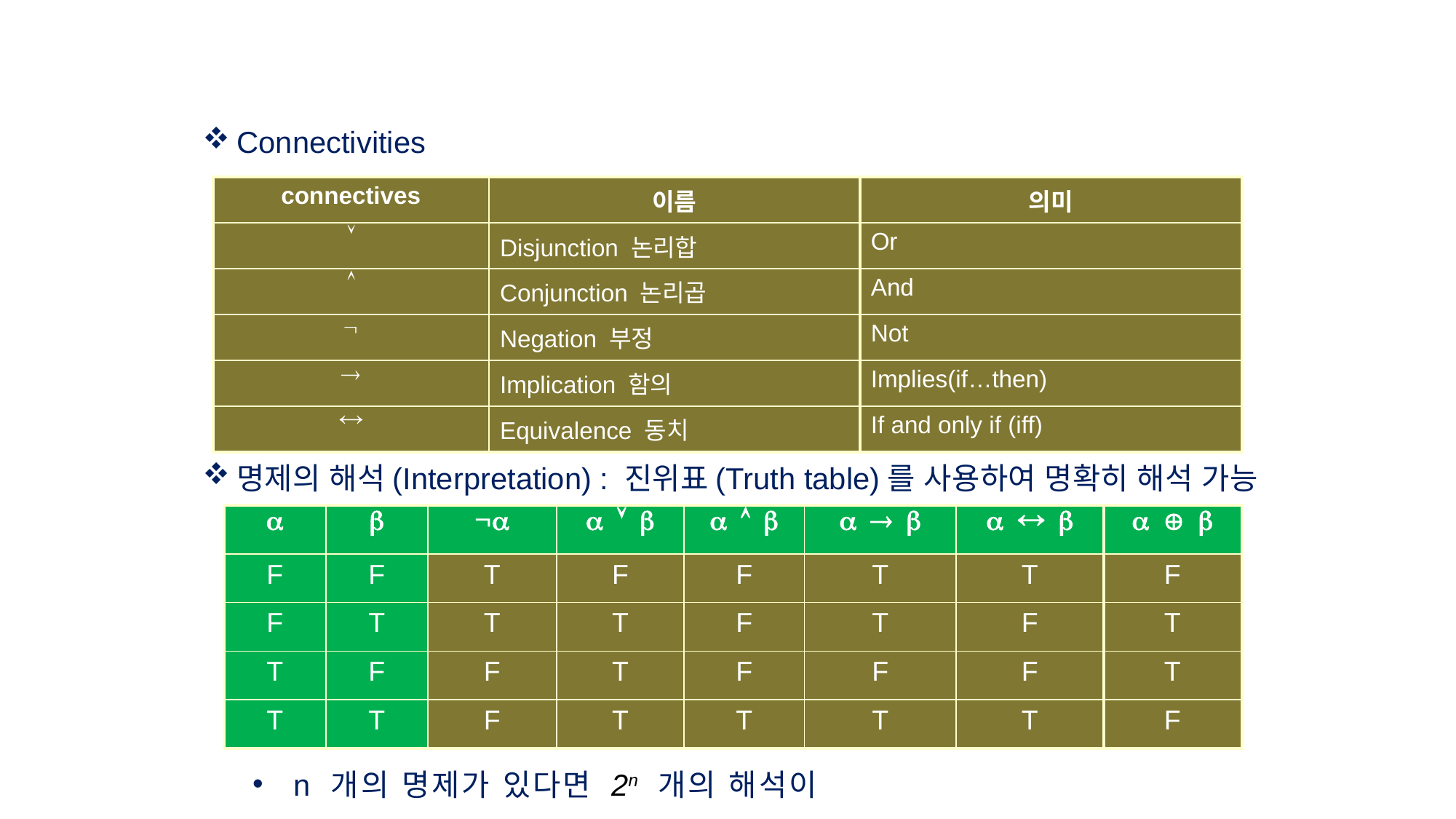

Connectivities
| connectives | 이름 | 의미 |
| --- | --- | --- |
| ∨ | Disjunction 논리합 | Or |
| ∧ | Conjunction 논리곱 | And |
| ¬ | Negation 부정 | Not |
| → | Implication 함의 | Implies(if…then) |
| ↔ | Equivalence 동치 | If and only if (iff) |
명제의 해석(Interpretation) : 진위표(Truth table)를 사용하여 명확히 해석 가능
| α | β | ¬α | α ∨ β | α ∧ β | α → β | α ↔ β | α ⊕ β |
| --- | --- | --- | --- | --- | --- | --- | --- |
| F | F | T | F | F | T | T | F |
| F | T | T | T | F | T | F | T |
| T | F | F | T | F | F | F | T |
| T | T | F | T | T | T | T | F |
n 개의 명제가 있다면 2n 개의 해석이 가능